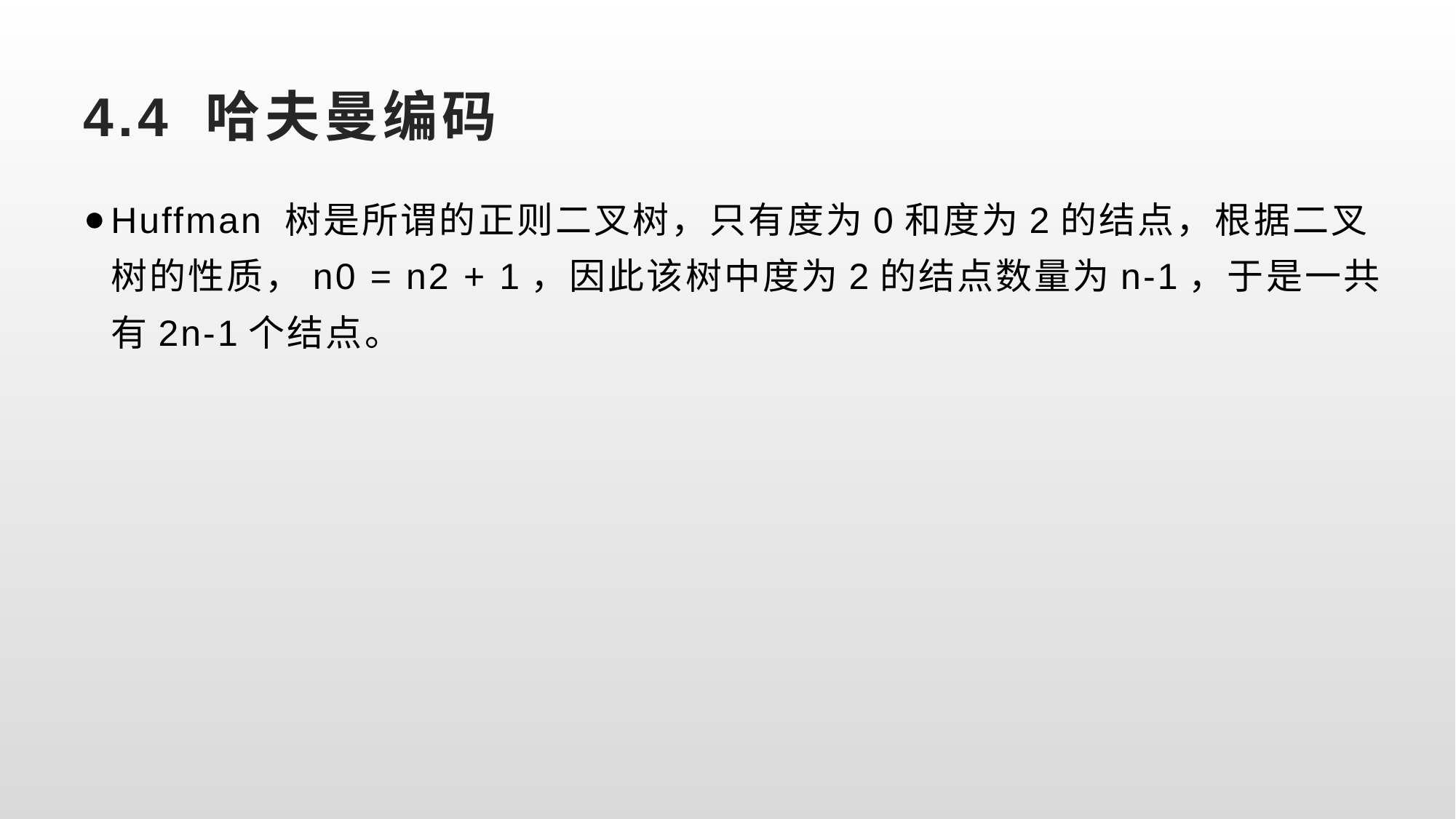

# 4.4 哈夫曼编码
Huffman 树是所谓的正则二叉树，只有度为0和度为2的结点，根据二叉树的性质，n0 = n2 + 1，因此该树中度为2的结点数量为n-1，于是一共有2n-1个结点。
6